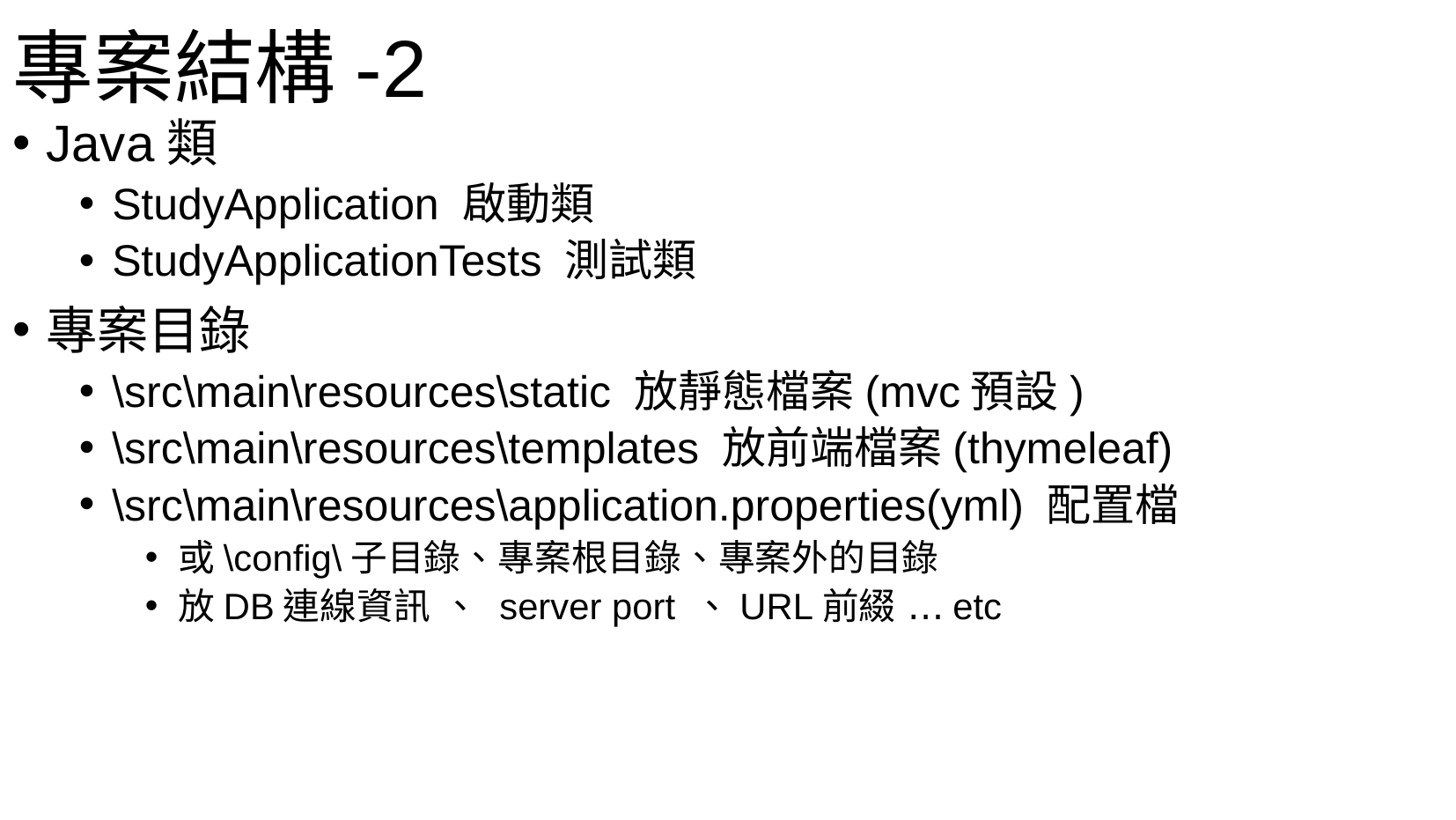

專案結構-2
Java類
StudyApplication 啟動類
StudyApplicationTests 測試類
專案目錄
\src\main\resources\static 放靜態檔案(mvc預設)
\src\main\resources\templates 放前端檔案(thymeleaf)
\src\main\resources\application.properties(yml) 配置檔
或\config\子目錄、專案根目錄、專案外的目錄
放DB連線資訊 、 server port 、URL前綴 …etc